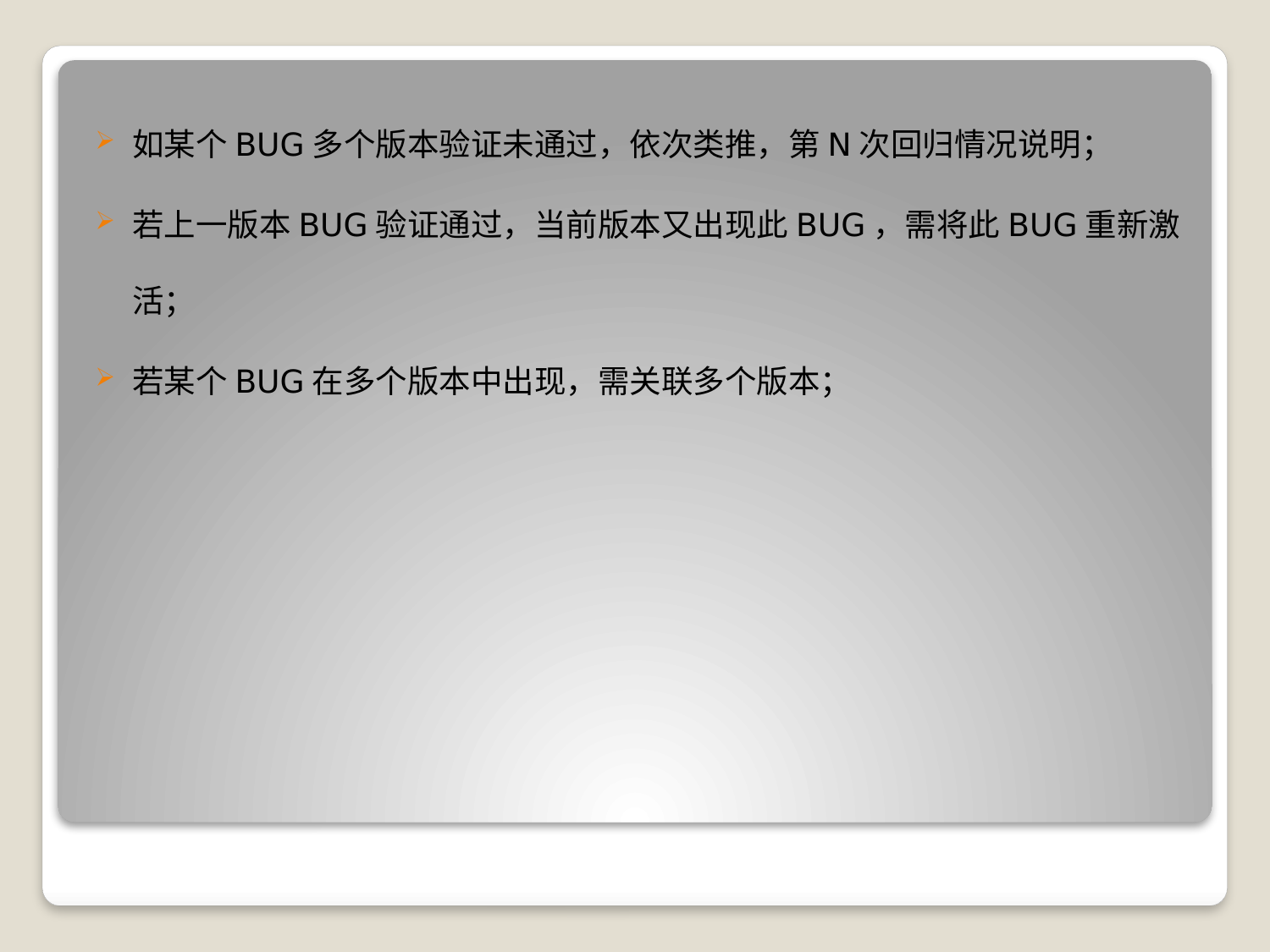

如某个BUG多个版本验证未通过，依次类推，第N次回归情况说明；
若上一版本BUG验证通过，当前版本又出现此BUG，需将此BUG重新激活；
若某个BUG在多个版本中出现，需关联多个版本；